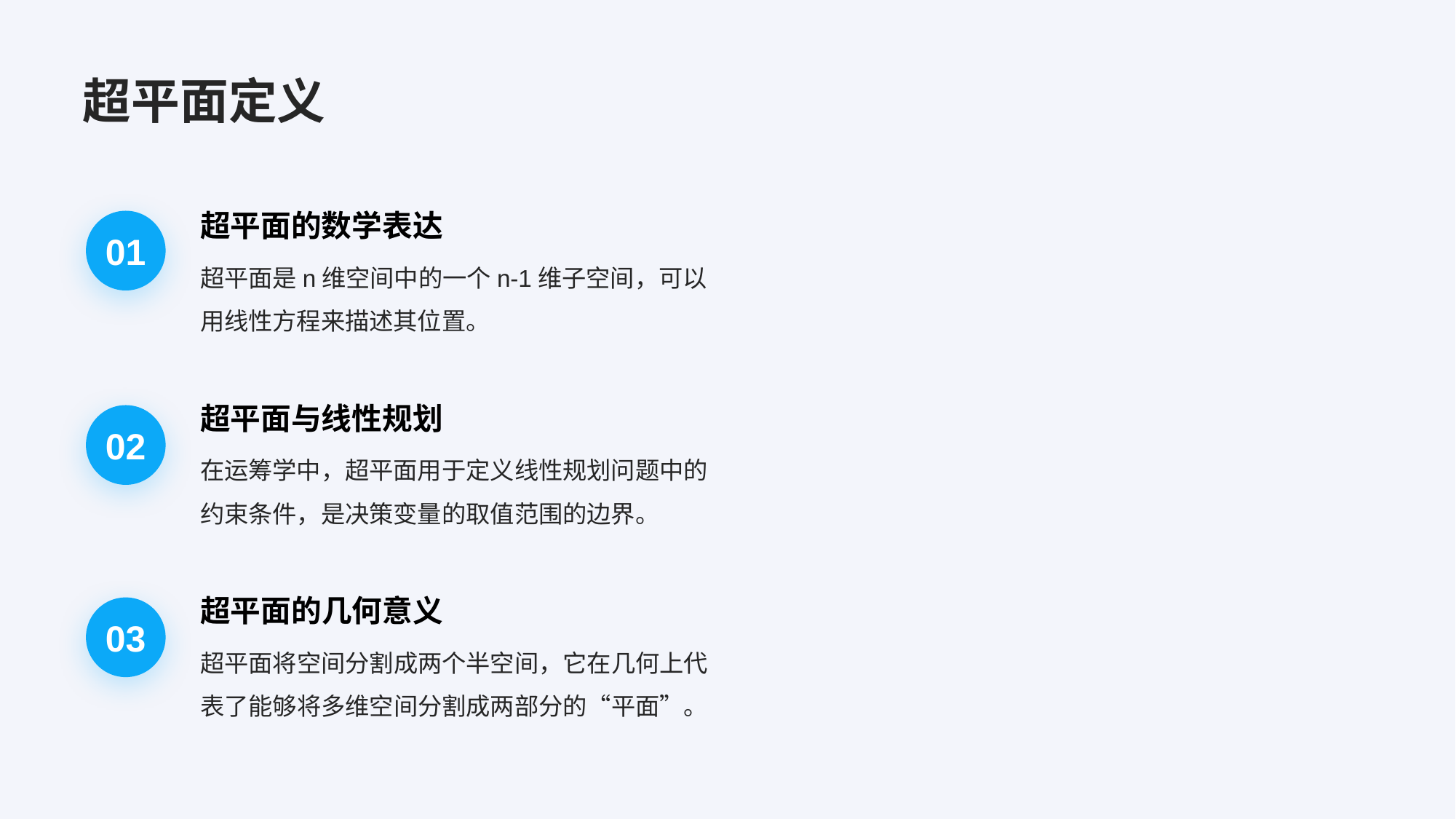

# 超平面定义
超平面的数学表达
01
超平面是n维空间中的一个n-1维子空间，可以用线性方程来描述其位置。
超平面与线性规划
02
在运筹学中，超平面用于定义线性规划问题中的约束条件，是决策变量的取值范围的边界。
超平面的几何意义
03
超平面将空间分割成两个半空间，它在几何上代表了能够将多维空间分割成两部分的“平面”。